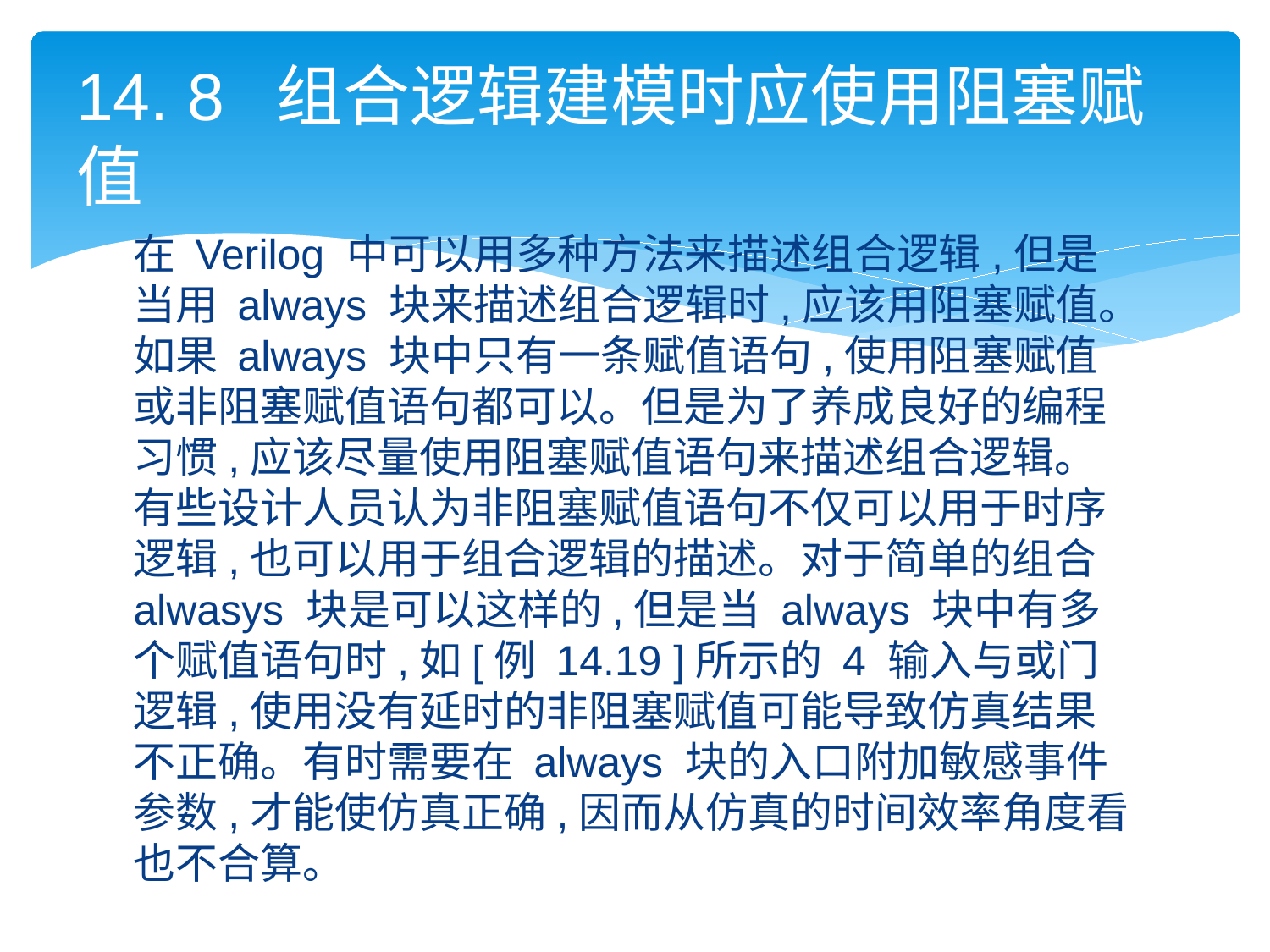

# 14. 8  组合逻辑建模时应使用阻塞赋值
在 Verilog 中可以用多种方法来描述组合逻辑,但是当用 always 块来描述组合逻辑时,应该用阻塞赋值。如果 always 块中只有一条赋值语句,使用阻塞赋值或非阻塞赋值语句都可以。但是为了养成良好的编程习惯,应该尽量使用阻塞赋值语句来描述组合逻辑。有些设计人员认为非阻塞赋值语句不仅可以用于时序逻辑,也可以用于组合逻辑的描述。对于简单的组合 alwasys 块是可以这样的,但是当 always 块中有多个赋值语句时,如[例 14.19 ]所示的 4 输入与或门逻辑,使用没有延时的非阻塞赋值可能导致仿真结果不正确。有时需要在 always 块的入口附加敏感事件参数,才能使仿真正确,因而从仿真的时间效率角度看也不合算。